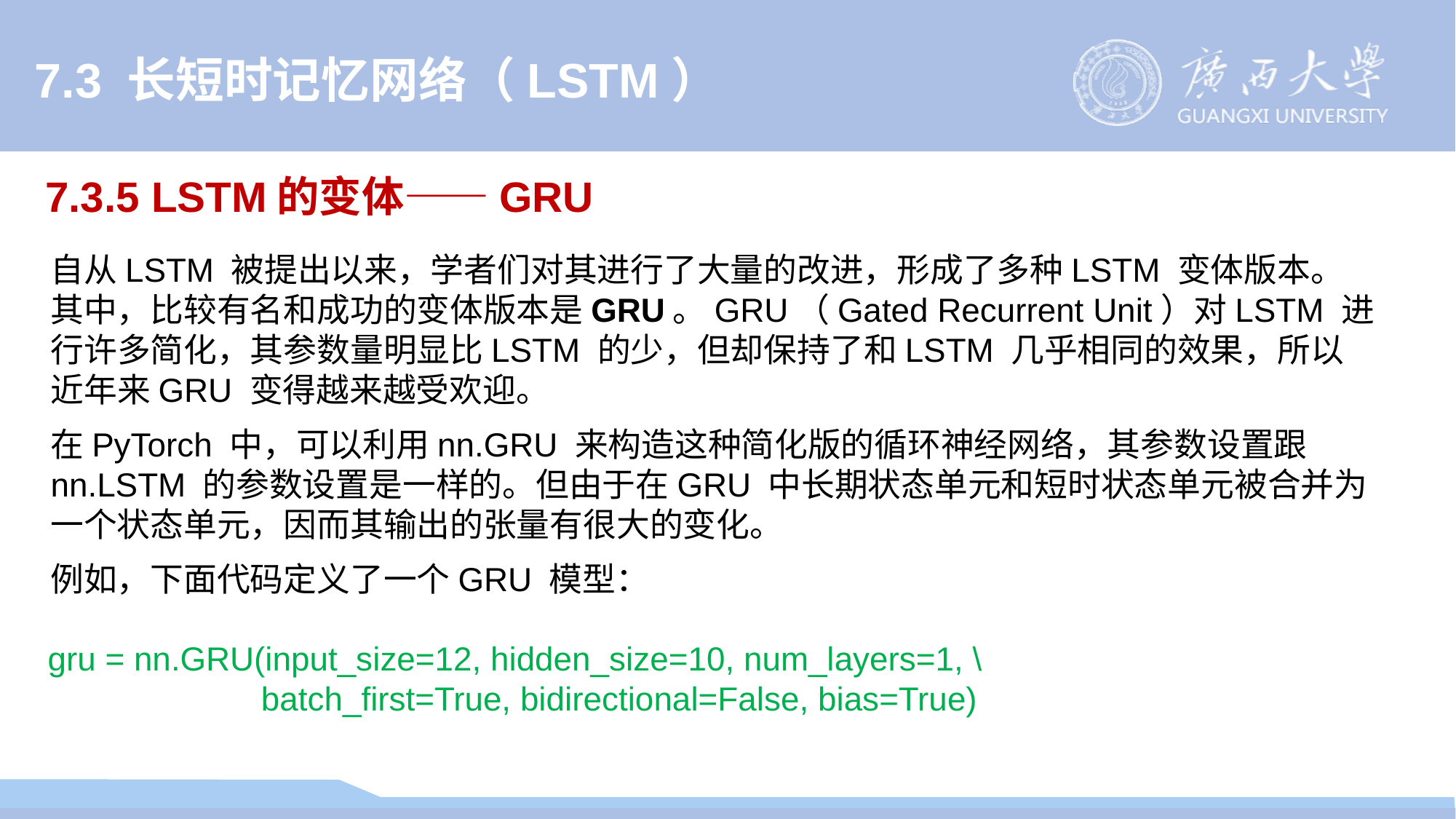

7.3 长短时记忆网络（LSTM）
7.3.5 LSTM的变体——GRU
自从LSTM 被提出以来，学者们对其进行了大量的改进，形成了多种LSTM 变体版本。其中，比较有名和成功的变体版本是GRU。GRU（Gated Recurrent Unit）对LSTM 进行许多简化，其参数量明显比LSTM 的少，但却保持了和LSTM 几乎相同的效果，所以近年来GRU 变得越来越受欢迎。

在PyTorch 中，可以利用nn.GRU 来构造这种简化版的循环神经网络，其参数设置跟nn.LSTM 的参数设置是一样的。但由于在GRU 中长期状态单元和短时状态单元被合并为一个状态单元，因而其输出的张量有很大的变化。

例如，下面代码定义了一个GRU 模型：
gru = nn.GRU(input_size=12, hidden_size=10, num_layers=1, \
                       batch_first=True, bidirectional=False, bias=True)